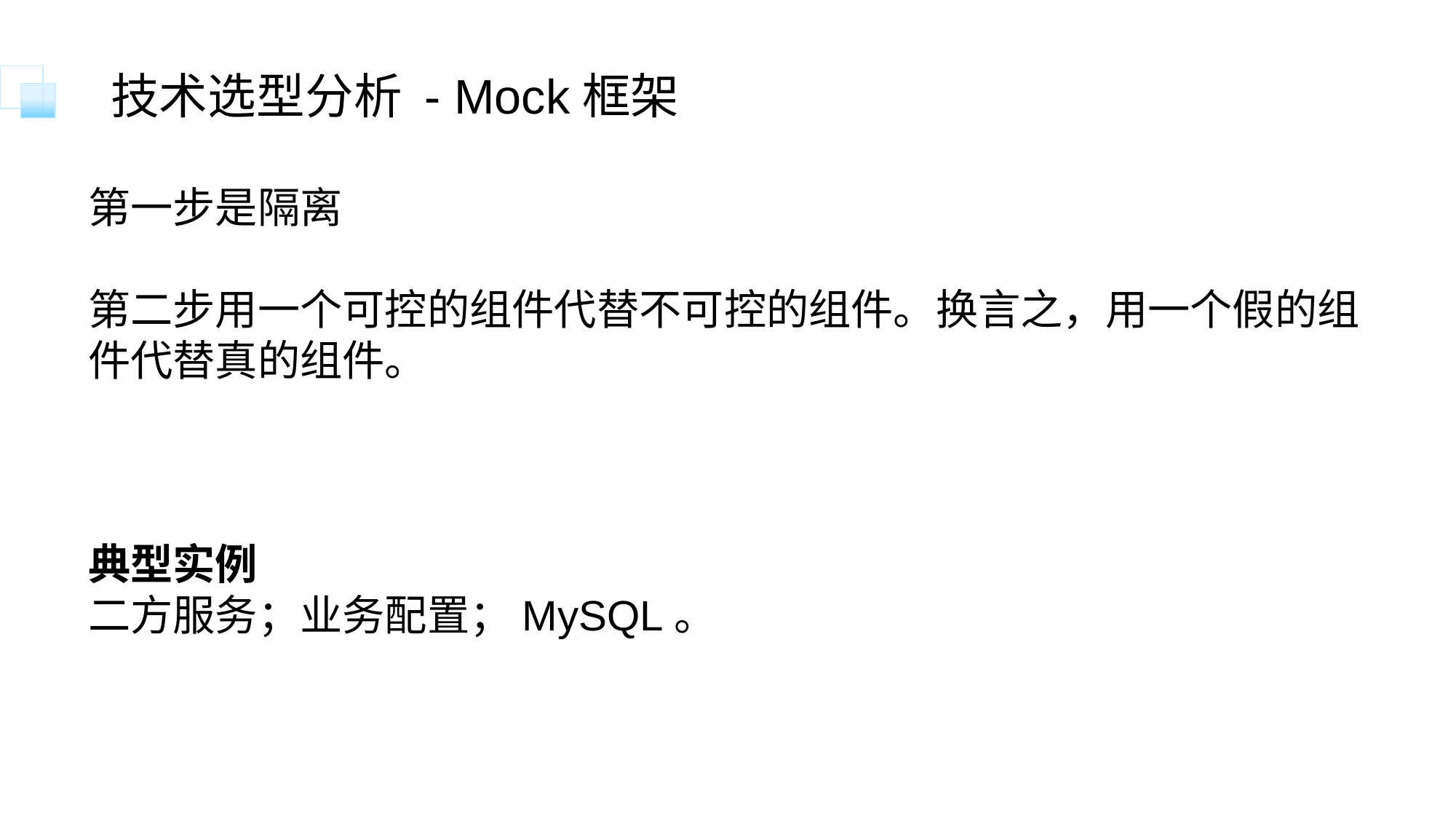

# 技术选型分析 - Mock框架
第一步是隔离

第二步用一个可控的组件代替不可控的组件。换言之，用一个假的组件代替真的组件。

典型实例
二方服务；业务配置；MySQL。